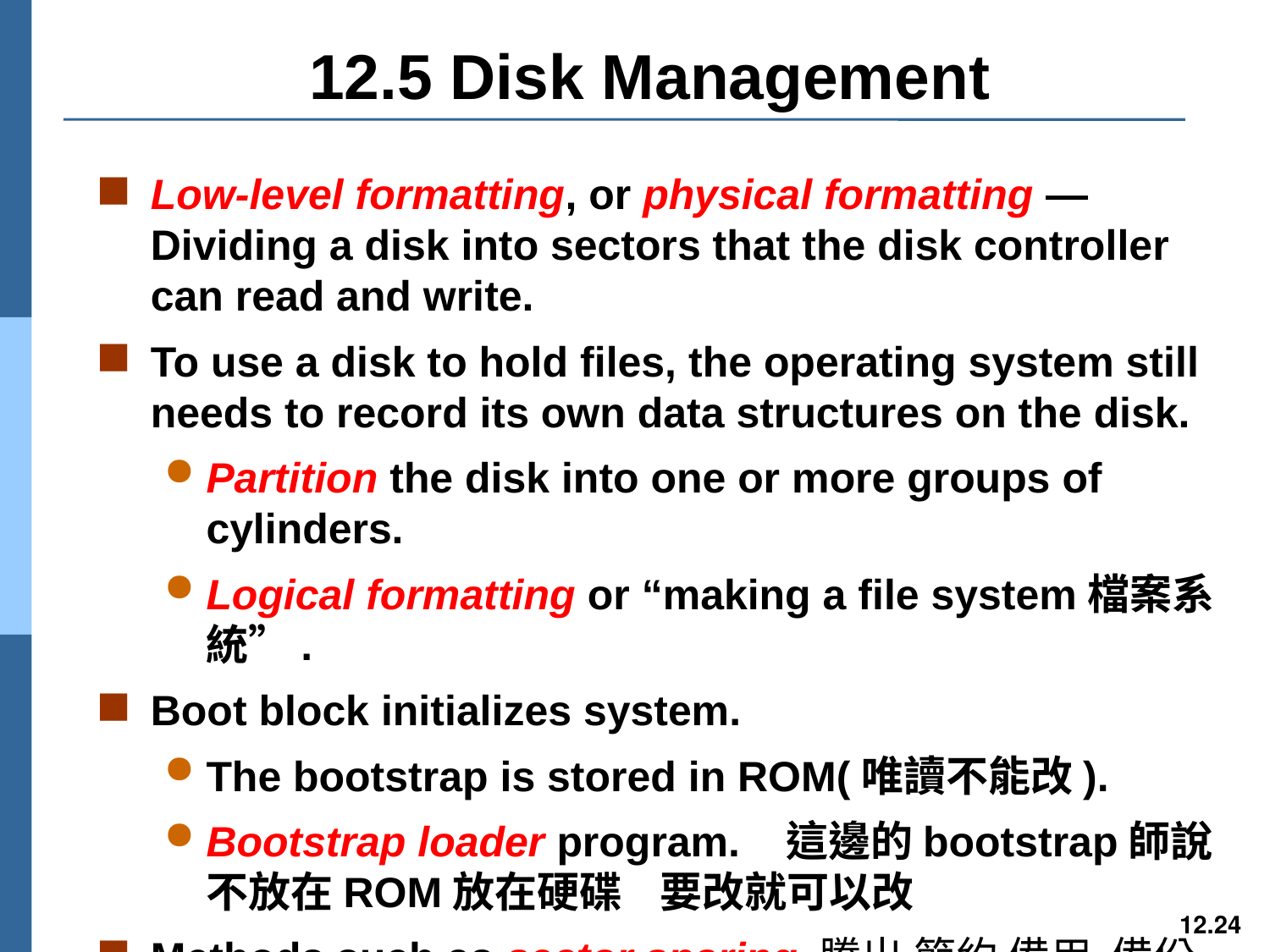

# 12.5 Disk Management
Low-level formatting, or physical formatting — Dividing a disk into sectors that the disk controller can read and write.
To use a disk to hold files, the operating system still needs to record its own data structures on the disk.
Partition the disk into one or more groups of cylinders.
Logical formatting or “making a file system檔案系統”.
Boot block initializes system.
The bootstrap is stored in ROM(唯讀不能改).
Bootstrap loader program.   這邊的bootstrap師說不放在ROM放在硬碟    要改就可以改
Methods such as sector sparing 騰出 節約 備用  備份 used to handle bad blocks.   壞掉時可以取代